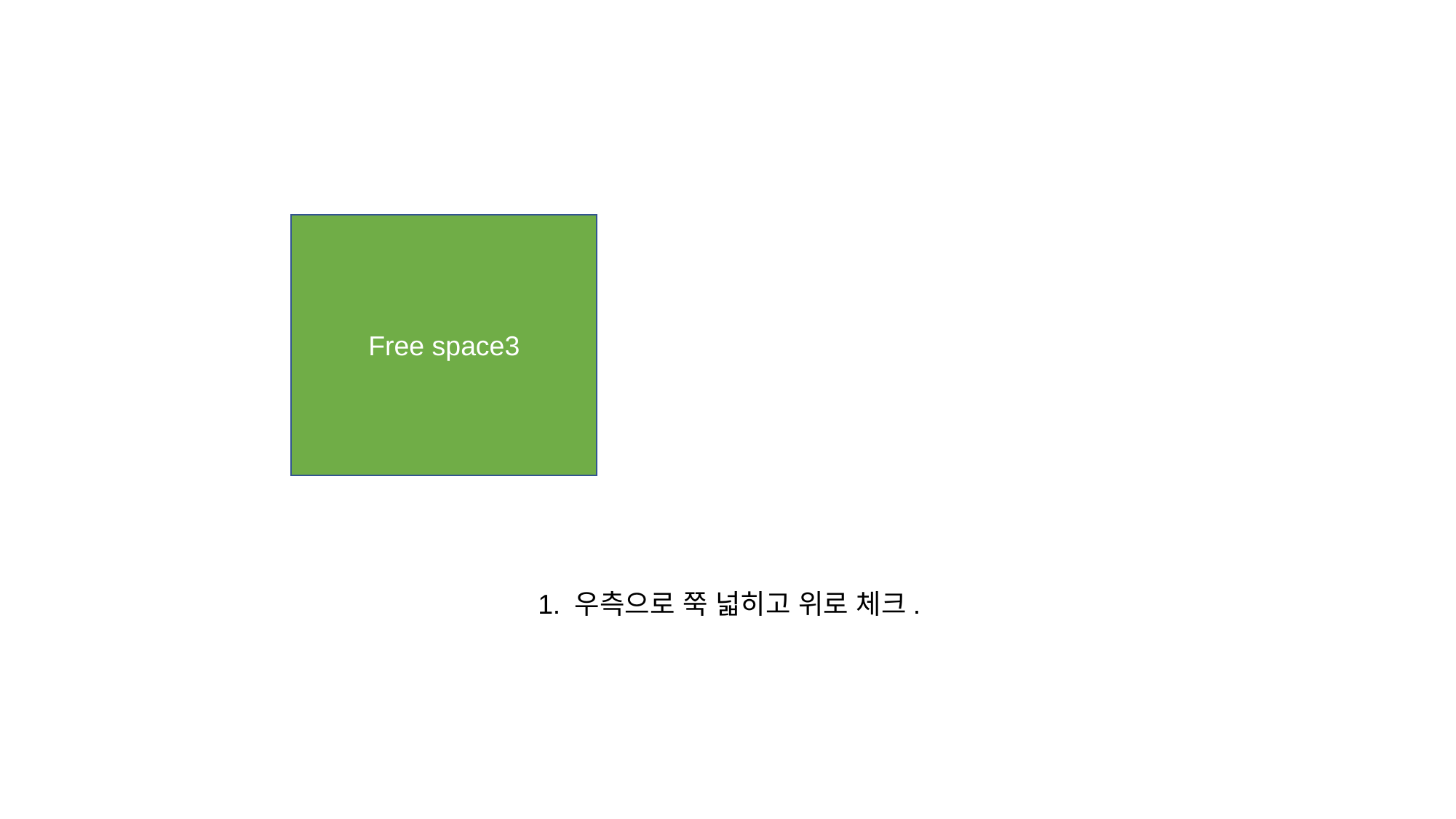

Free space3
1. 우측으로 쭉 넓히고 위로 체크.